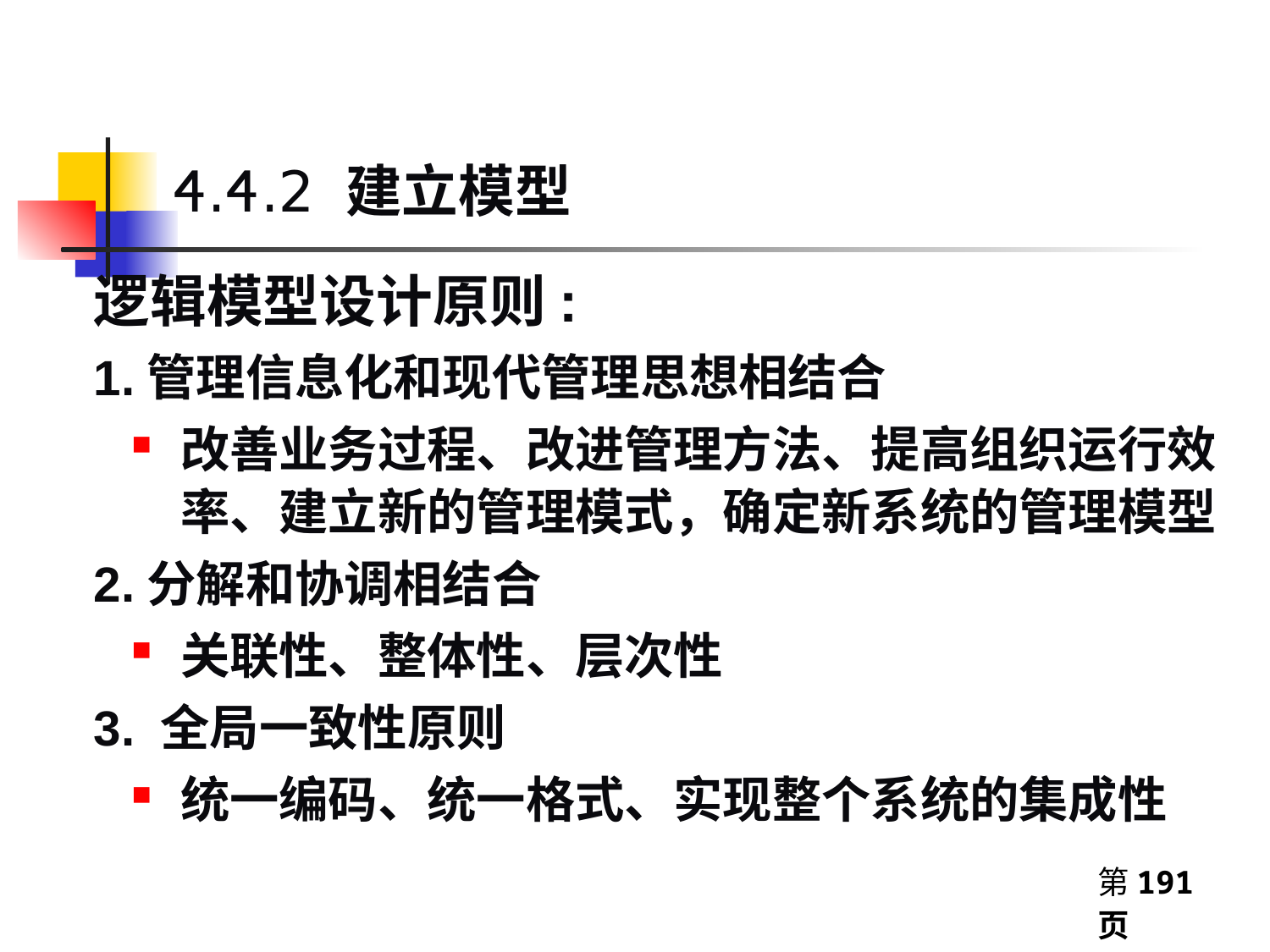

4.4.2 建立模型
逻辑模型设计原则:
1.管理信息化和现代管理思想相结合
改善业务过程、改进管理方法、提高组织运行效率、建立新的管理模式，确定新系统的管理模型
2.分解和协调相结合
关联性、整体性、层次性
3. 全局一致性原则
统一编码、统一格式、实现整个系统的集成性